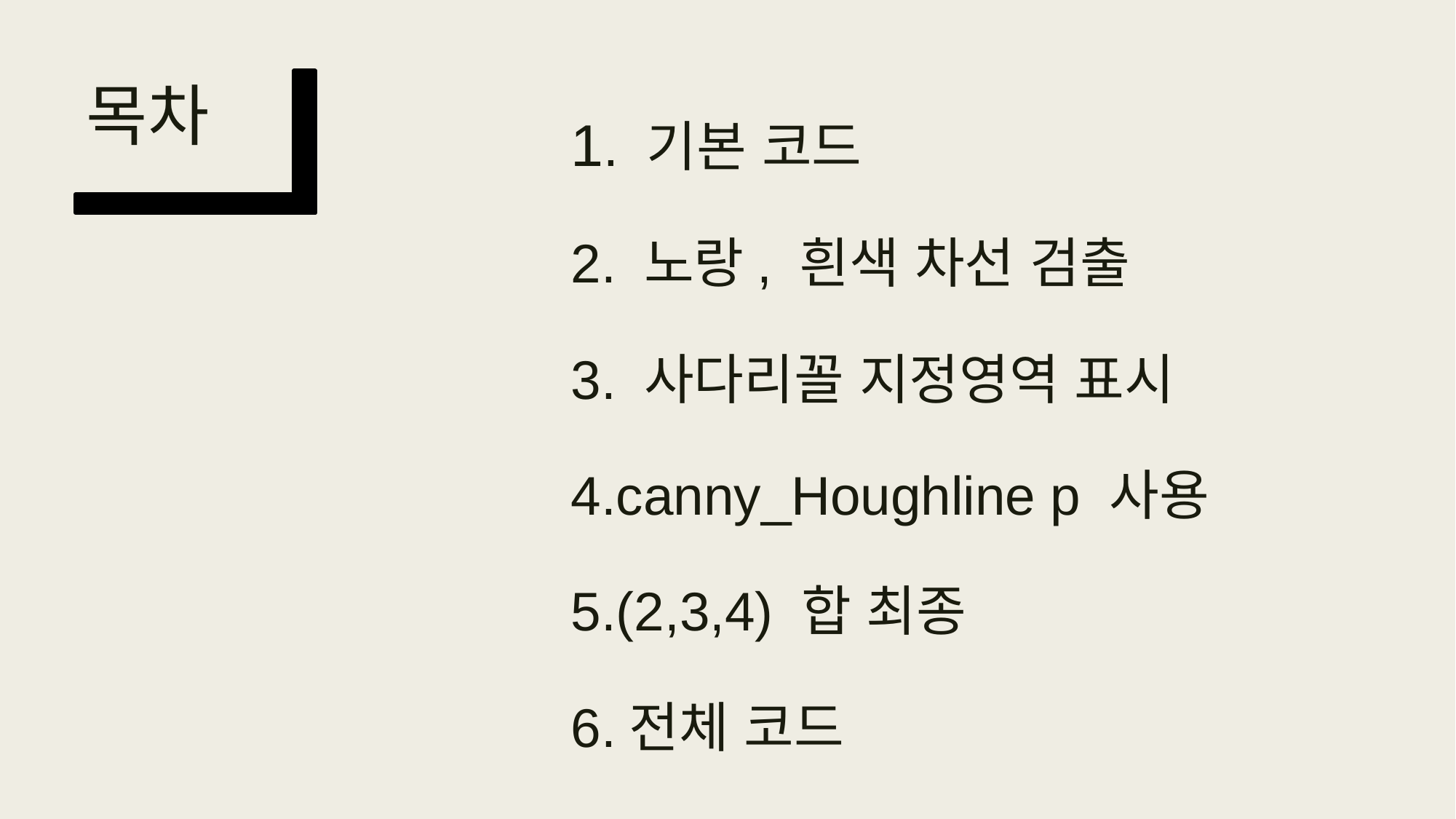

목차
1. 기본 코드

2. 노랑, 흰색 차선 검출

3. 사다리꼴 지정영역 표시

4.canny_Houghline p 사용

5.(2,3,4) 합 최종

6.전체 코드